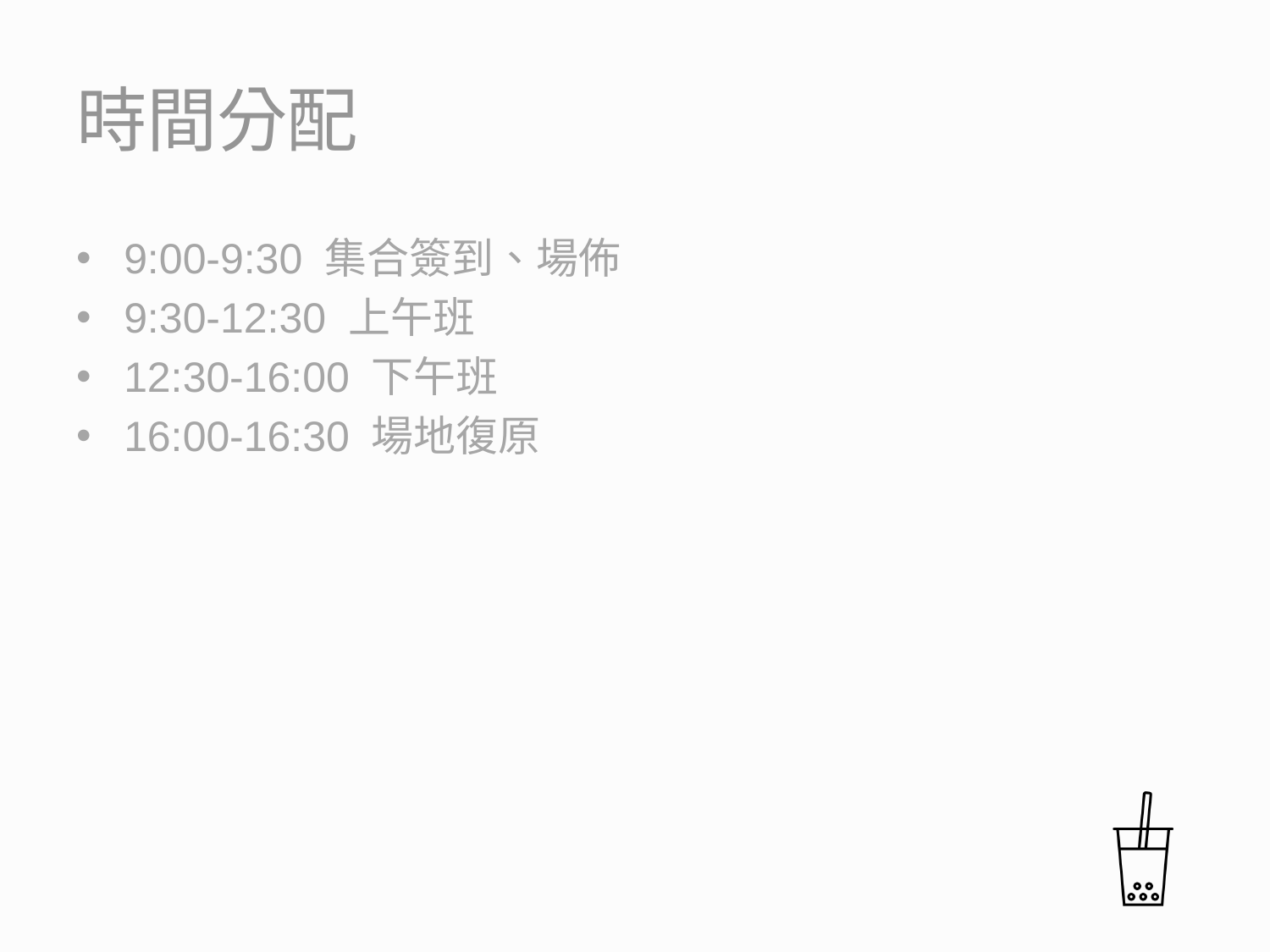

# 時間分配
9:00-9:30 集合簽到、場佈
9:30-12:30 上午班
12:30-16:00 下午班
16:00-16:30 場地復原